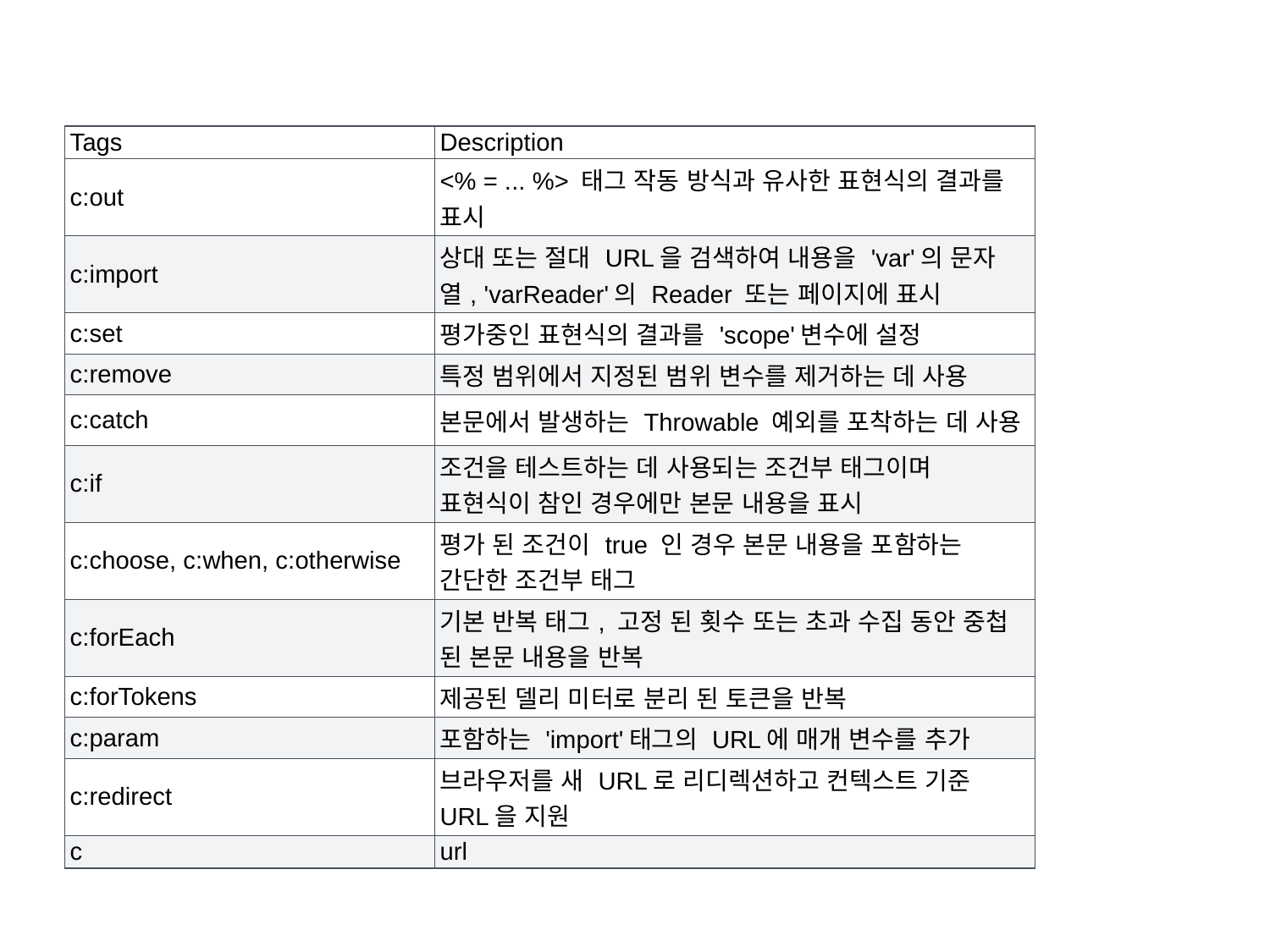

| Tags | Description |
| --- | --- |
| c:out | <% = ... %> 태그 작동 방식과 유사한 표현식의 결과를 표시 |
| c:import | 상대 또는 절대 URL을 검색하여 내용을 'var'의 문자열, 'varReader'의 Reader 또는 페이지에 표시 |
| c:set | 평가중인 표현식의 결과를 'scope'변수에 설정 |
| c:remove | 특정 범위에서 지정된 범위 변수를 제거하는 데 사용 |
| c:catch | 본문에서 발생하는 Throwable 예외를 포착하는 데 사용 |
| c:if | 조건을 테스트하는 데 사용되는 조건부 태그이며 표현식이 참인 경우에만 본문 내용을 표시 |
| c:choose, c:when, c:otherwise | 평가 된 조건이 true 인 경우 본문 내용을 포함하는 간단한 조건부 태그 |
| c:forEach | 기본 반복 태그, 고정 된 횟수 또는 초과 수집 동안 중첩 된 본문 내용을 반복 |
| c:forTokens | 제공된 델리 미터로 분리 된 토큰을 반복 |
| c:param | 포함하는 'import'태그의 URL에 매개 변수를 추가 |
| c:redirect | 브라우저를 새 URL로 리디렉션하고 컨텍스트 기준 URL을 지원 |
| c | url |